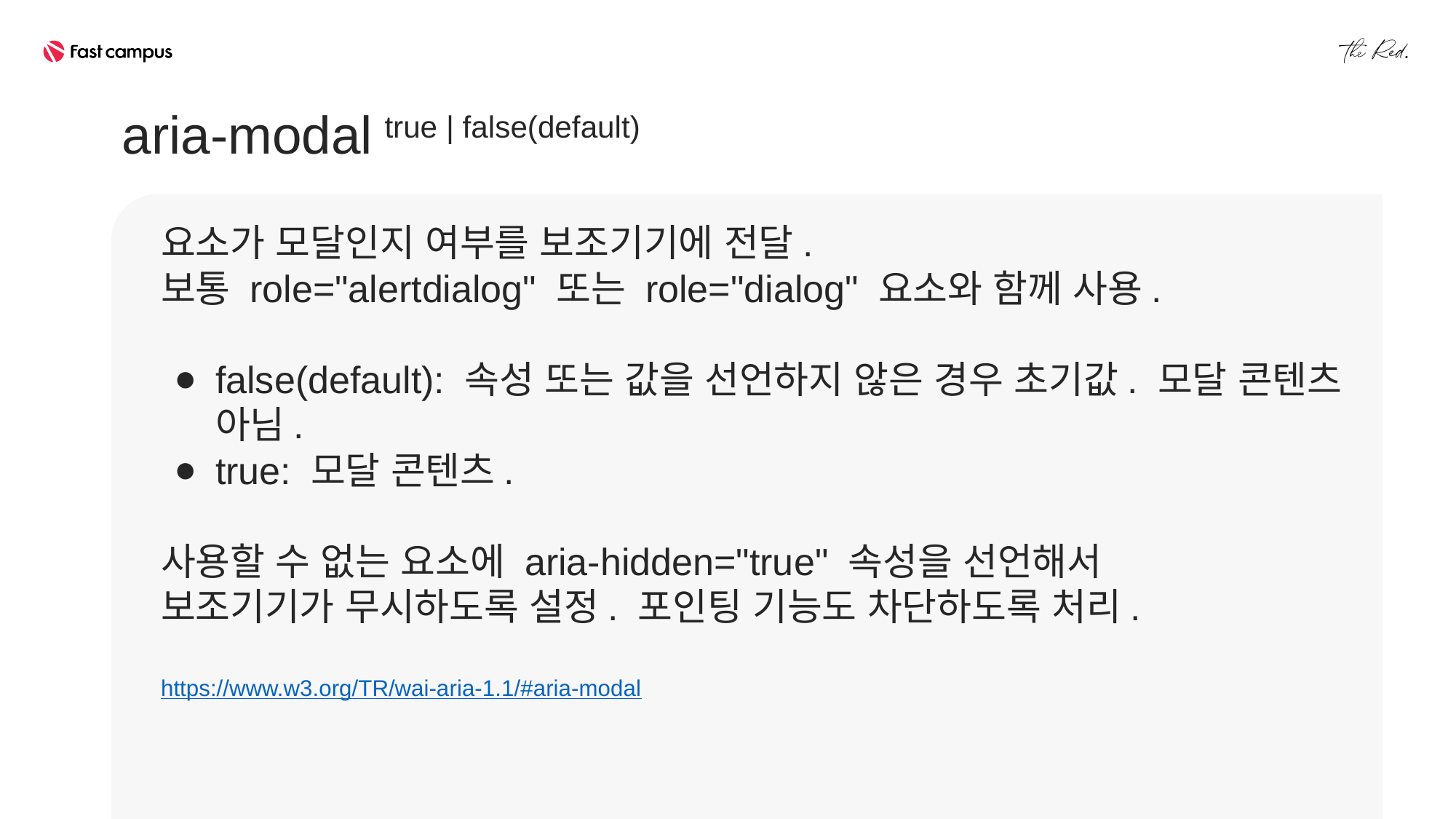

aria-modal true | false(default)
요소가 모달인지 여부를 보조기기에 전달.
보통 role="alertdialog" 또는 role="dialog" 요소와 함께 사용.

false(default): 속성 또는 값을 선언하지 않은 경우 초기값. 모달 콘텐츠 아님.
true: 모달 콘텐츠.

사용할 수 없는 요소에 aria-hidden="true" 속성을 선언해서
보조기기가 무시하도록 설정. 포인팅 기능도 차단하도록 처리.

https://www.w3.org/TR/wai-aria-1.1/#aria-modal